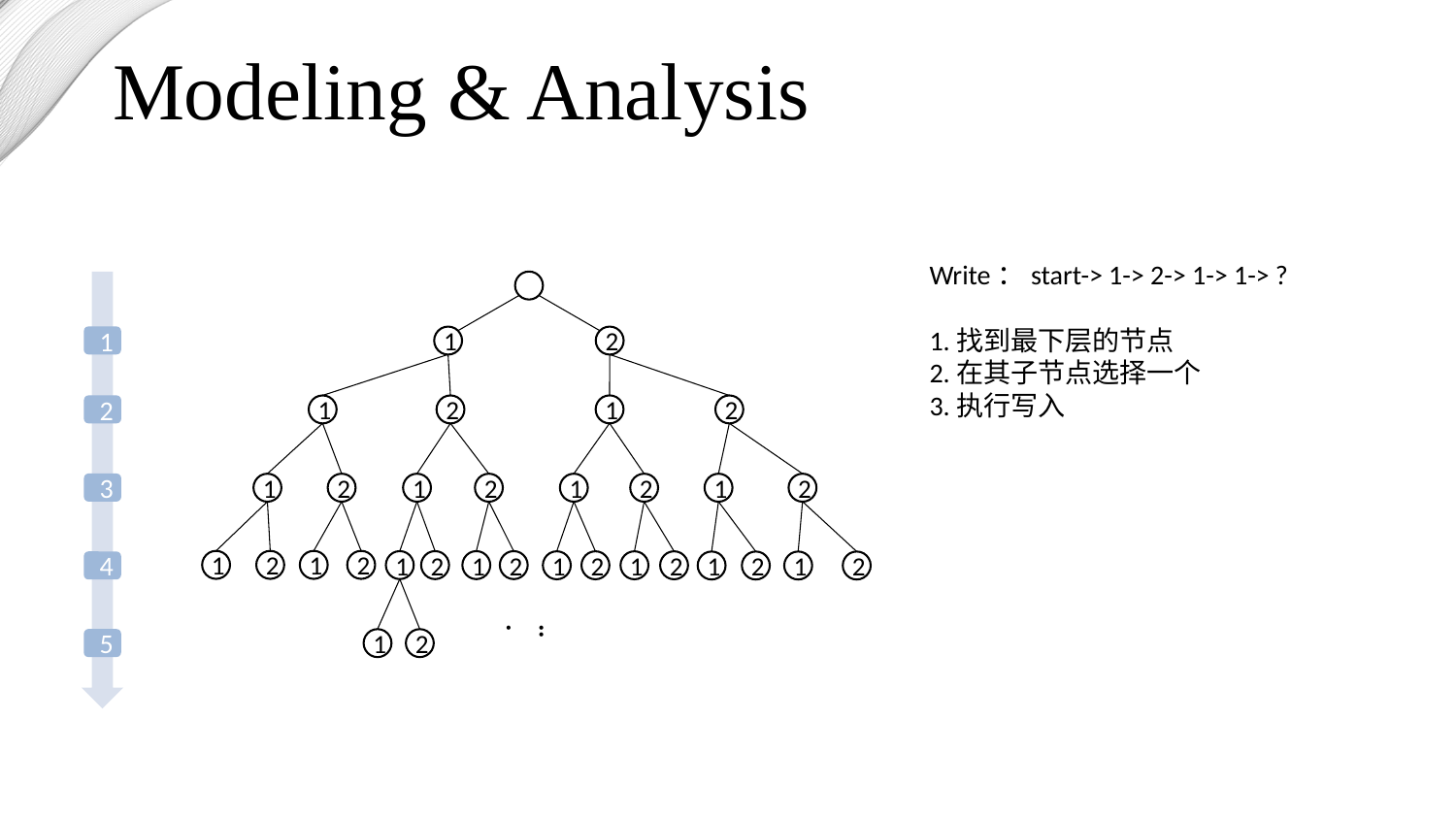

Modeling & Analysis
Write：start-> 1-> 2-> 1-> 1-> ?

1.找到最下层的节点
2.在其子节点选择一个
3.执行写入

1
1
2
1
2
1
2
2
3
1
2
1
2
1
2
1
2
1
2
1
2
1
2
1
2
1
2
1
2
4
1
2
1
2
...
5
1
2
6